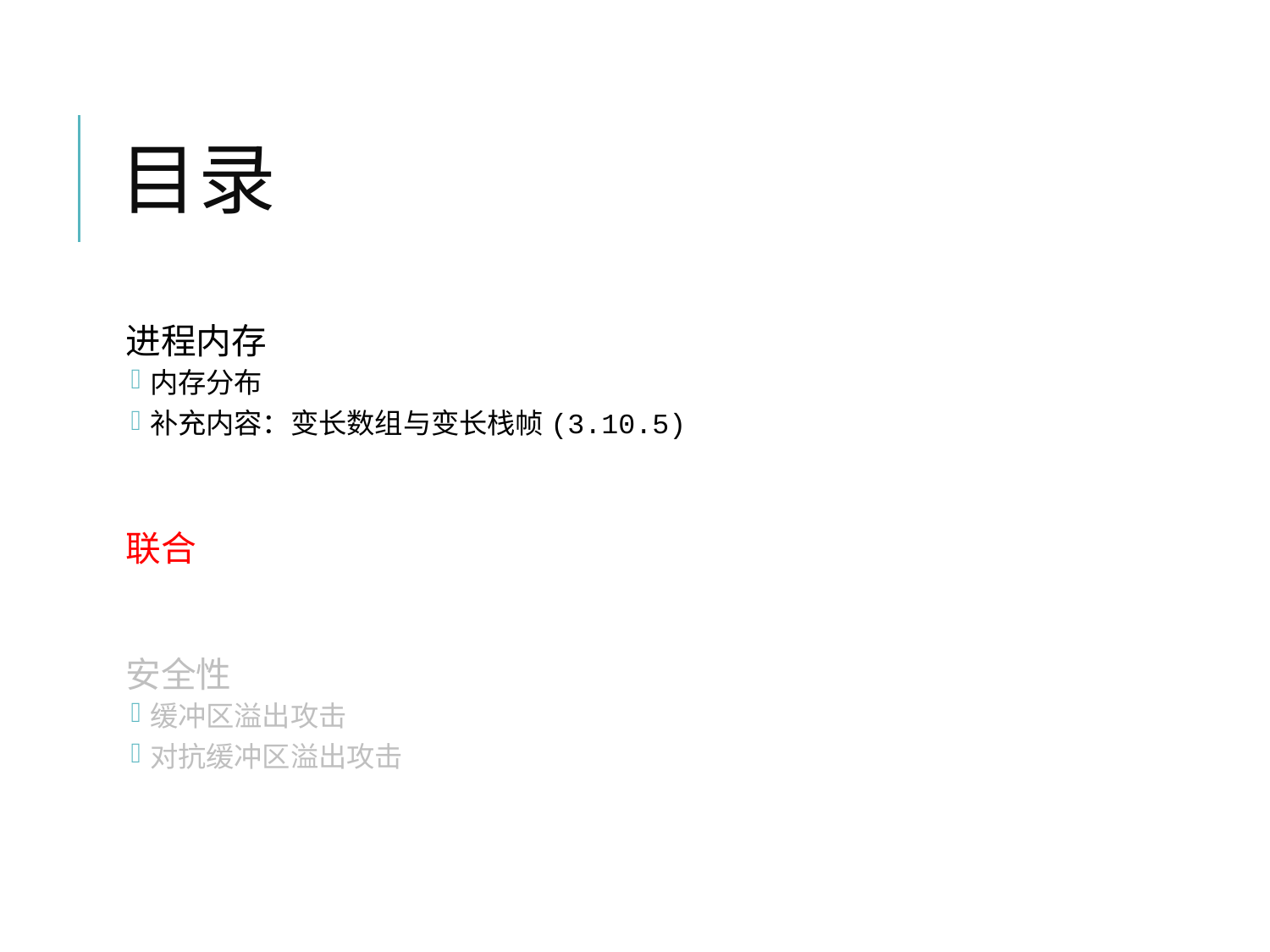

# 目录
进程内存
内存分布
补充内容：变长数组与变长栈帧(3.10.5)

联合

安全性
缓冲区溢出攻击
对抗缓冲区溢出攻击